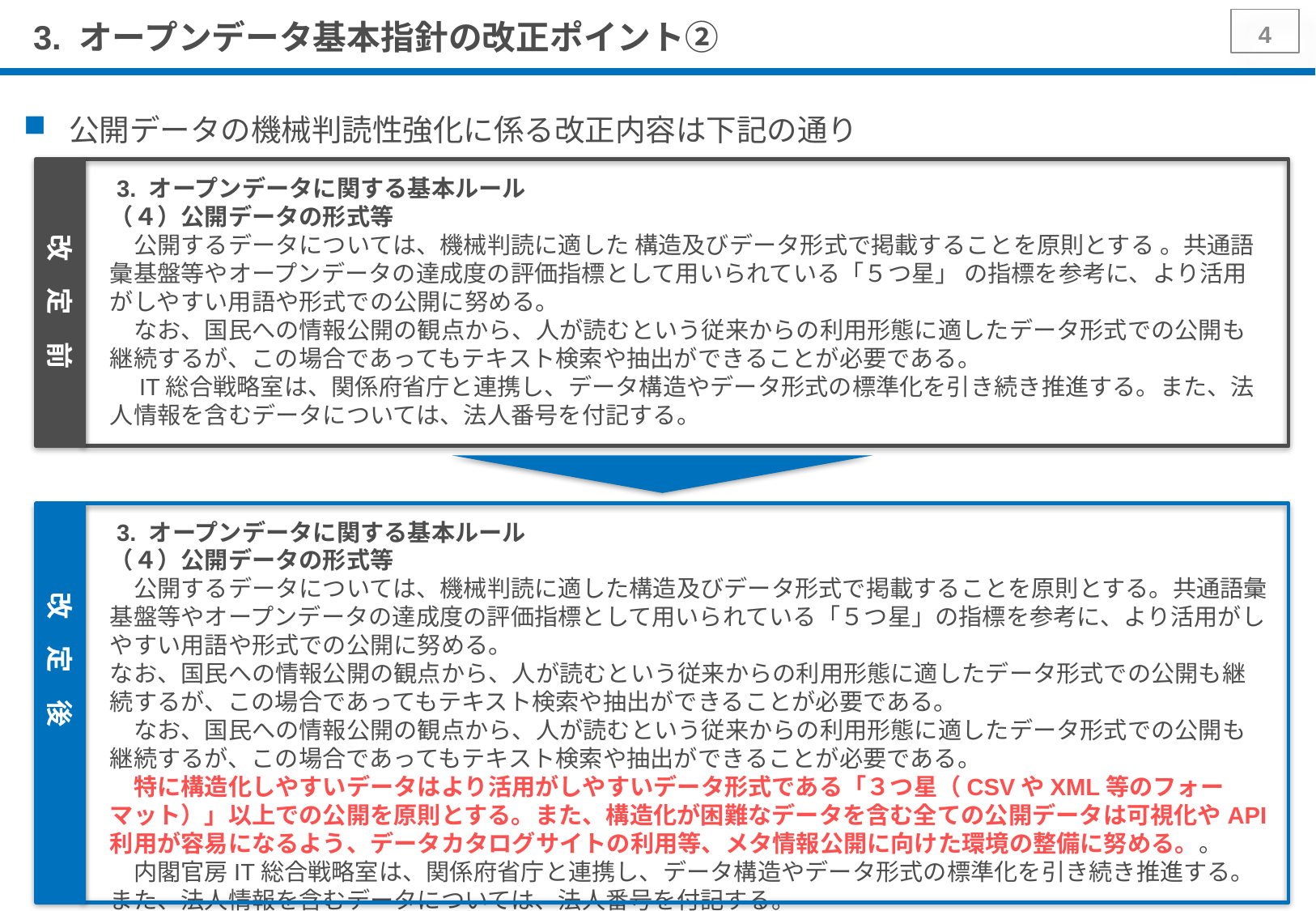

# 3. オープンデータ基本指針の改正ポイント②
4
公開データの機械判読性強化に係る改正内容は下記の通り

 3. オープンデータに関する基本ルール
（４）公開データの形式等
　公開するデータについては、機械判読に適した 構造及びデータ形式で掲載することを原則とする 。共通語彙基盤等やオープンデータの達成度の評価指標として用いられている「５つ星」 の指標を参考に、より活用がしやすい用語や形式での公開に努める。
　なお、国民への情報公開の観点から、人が読むという従来からの利用形態に適したデータ形式での公開も継続するが、この場合であってもテキスト検索や抽出ができることが必要である。
　IT総合戦略室は、関係府省庁と連携し、データ構造やデータ形式の標準化を引き続き推進する。また、法人情報を含むデータについては、法人番号を付記する。
改　定　前

 3. オープンデータに関する基本ルール
（４）公開データの形式等
　公開するデータについては、機械判読に適した構造及びデータ形式で掲載することを原則とする。共通語彙基盤等やオープンデータの達成度の評価指標として用いられている「５つ星」の指標を参考に、より活用がしやすい用語や形式での公開に努める。
なお、国民への情報公開の観点から、人が読むという従来からの利用形態に適したデータ形式での公開も継続するが、この場合であってもテキスト検索や抽出ができることが必要である。
　なお、国民への情報公開の観点から、人が読むという従来からの利用形態に適したデータ形式での公開も継続するが、この場合であってもテキスト検索や抽出ができることが必要である。
　特に構造化しやすいデータはより活用がしやすいデータ形式である「３つ星（CSVやXML等のフォーマット）」以上での公開を原則とする。また、構造化が困難なデータを含む全ての公開データは可視化やAPI利用が容易になるよう、データカタログサイトの利用等、メタ情報公開に向けた環境の整備に努める。。
　内閣官房IT総合戦略室は、関係府省庁と連携し、データ構造やデータ形式の標準化を引き続き推進する。また、法人情報を含むデータについては、法人番号を付記する。
改　定　後